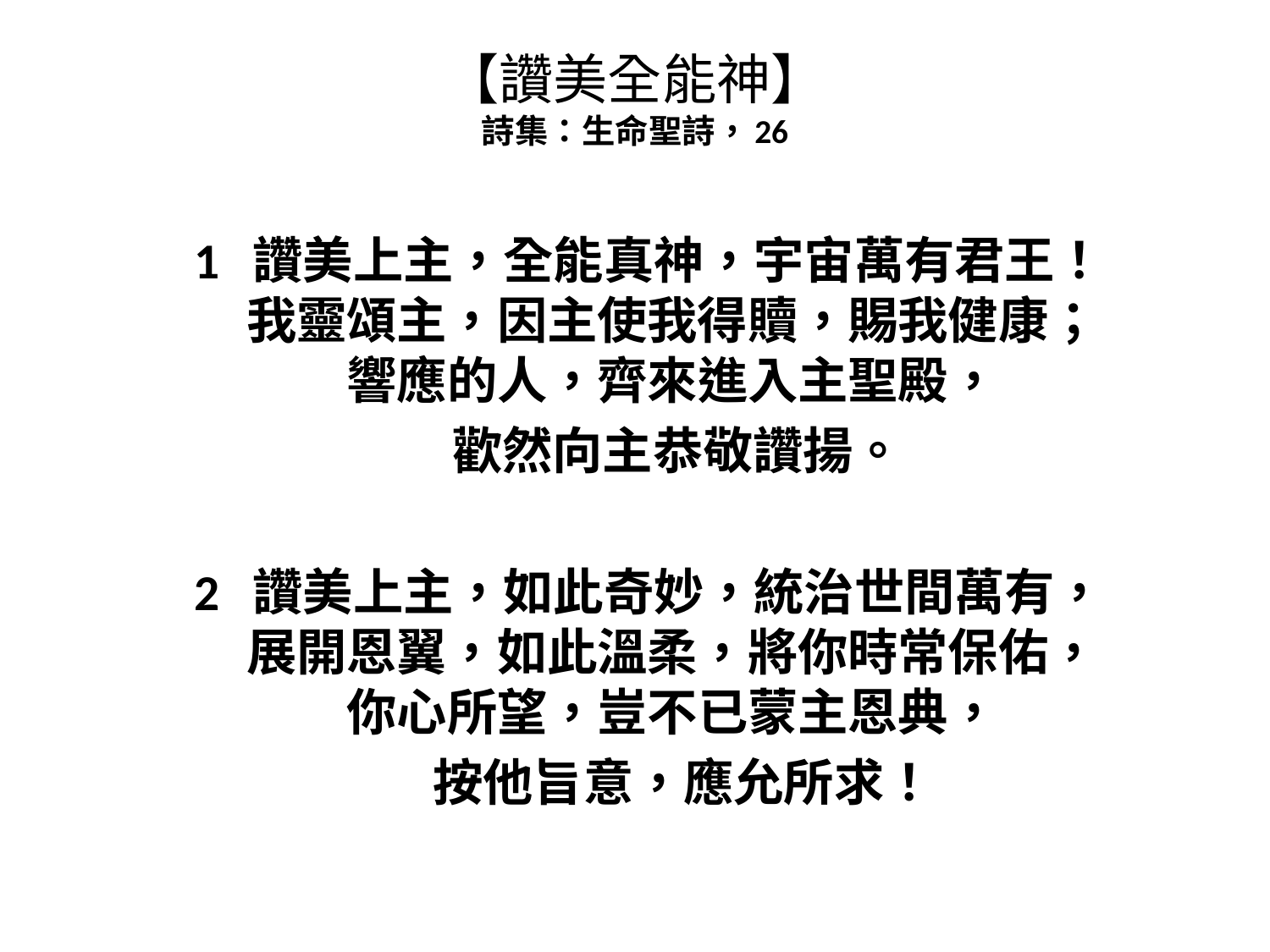

# 【讚美全能神】 詩集：生命聖詩，26
1  讚美上主，全能真神，宇宙萬有君王！
我靈頌主，因主使我得贖，賜我健康；
響應的人，齊來進入主聖殿，
    歡然向主恭敬讚揚。

2  讚美上主，如此奇妙，統治世間萬有，
展開恩翼，如此溫柔，將你時常保佑，
你心所望，豈不已蒙主恩典，
     按他旨意，應允所求！